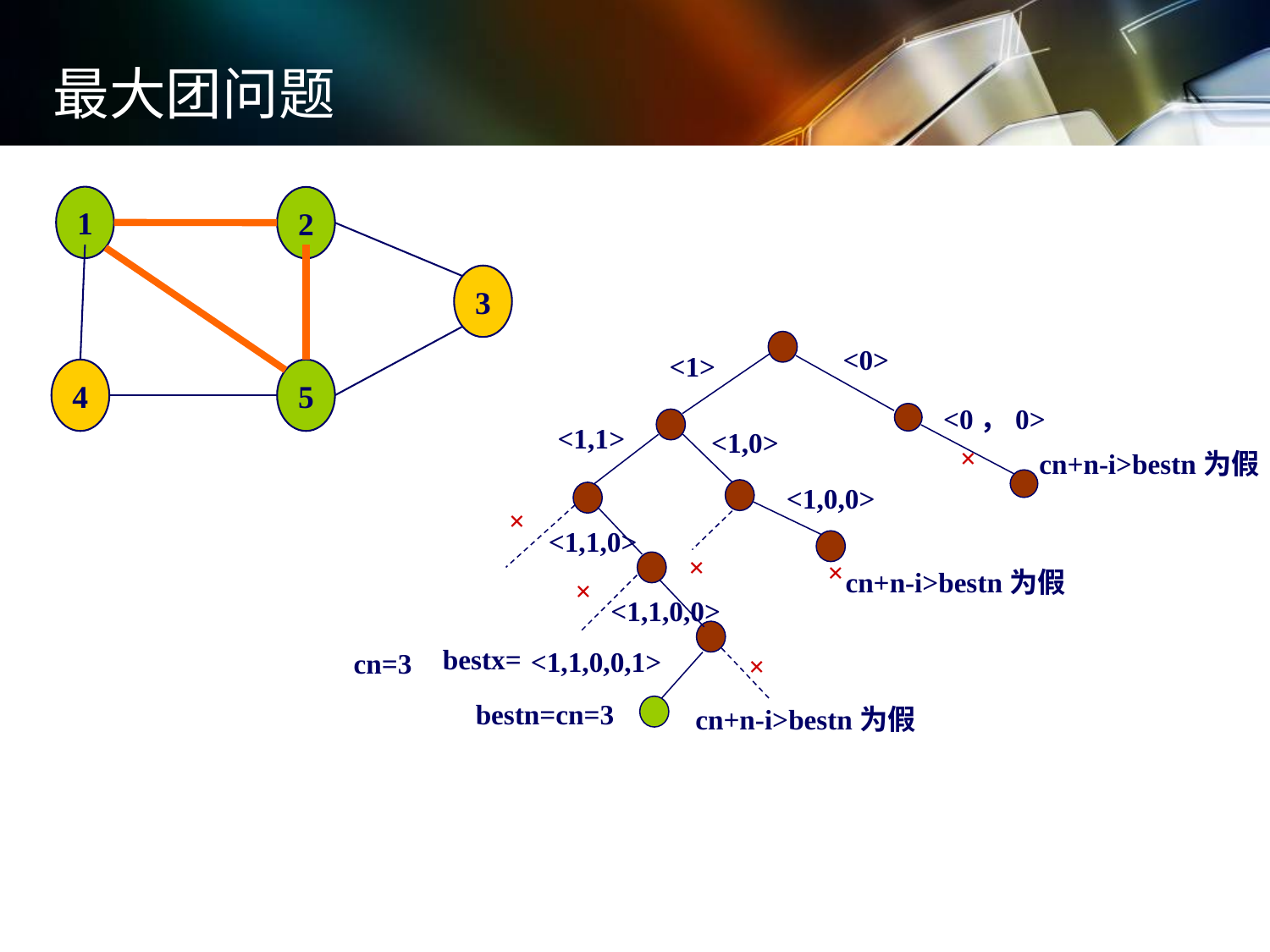

最大团问题
1
2
3
4
5

<0>
<1>

<1,1>
<1,0>

<1,0,0>

×

<1,1,0>

×
×

<1,1,0,0>

bestx=
<1,1,0,0,1>
cn=3

×

bestn=cn=3

cn+n-i>bestn为假

<0，0>
×
cn+n-i>bestn为假
×
cn+n-i>bestn为假